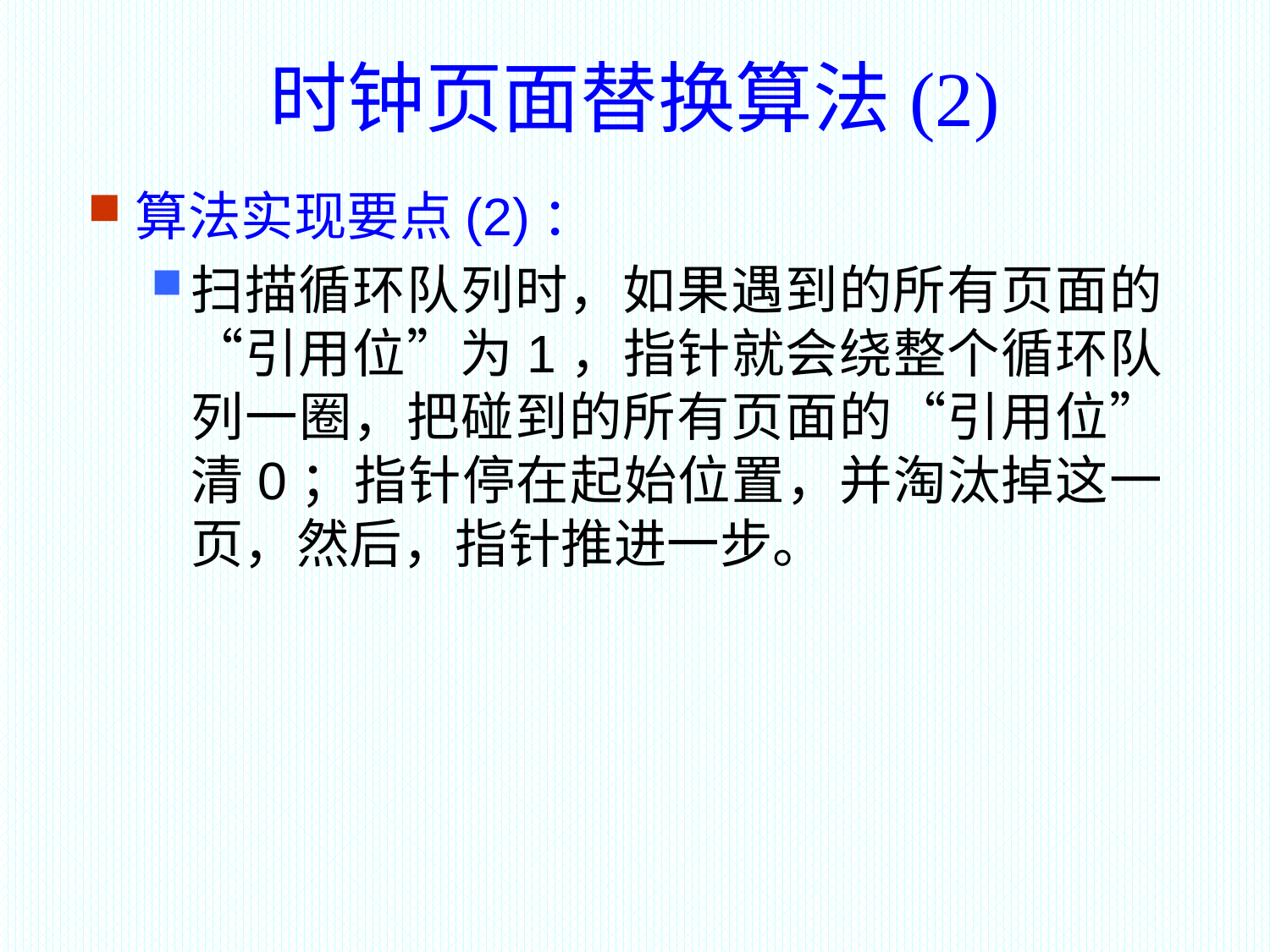

时钟页面替换算法(2)
算法实现要点(2)：
扫描循环队列时，如果遇到的所有页面的“引用位”为1，指针就会绕整个循环队列一圈，把碰到的所有页面的“引用位”清0；指针停在起始位置，并淘汰掉这一页，然后，指针推进一步。